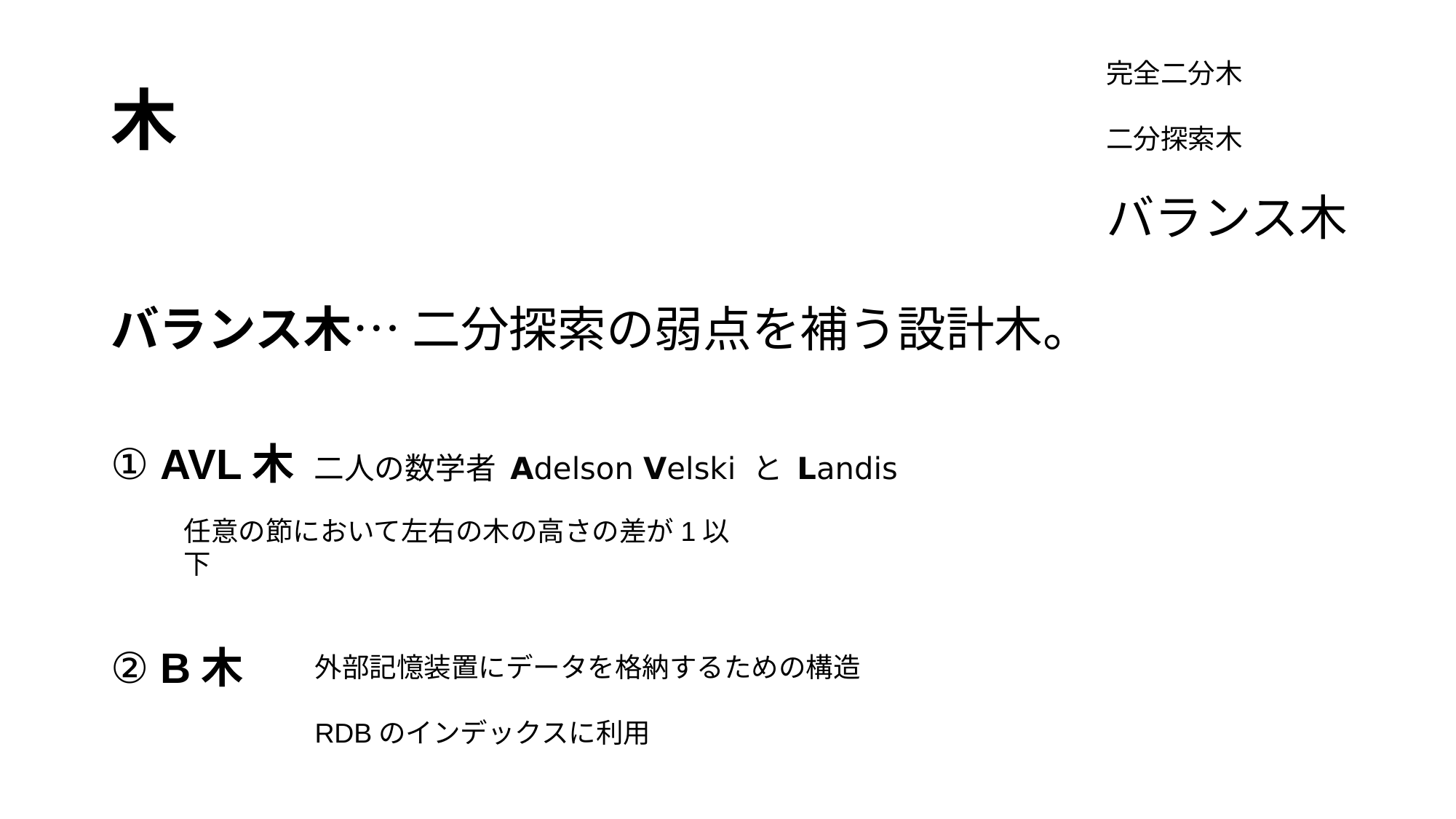

# 木
完全二分木

二分探索木

バランス木
バランス木… 二分探索の弱点を補う設計木。
① AVL木  二人の数学者 Adelson Velski と Landis

② B木
任意の節において左右の木の高さの差が1以下
外部記憶装置にデータを格納するための構造

RDBのインデックスに利用